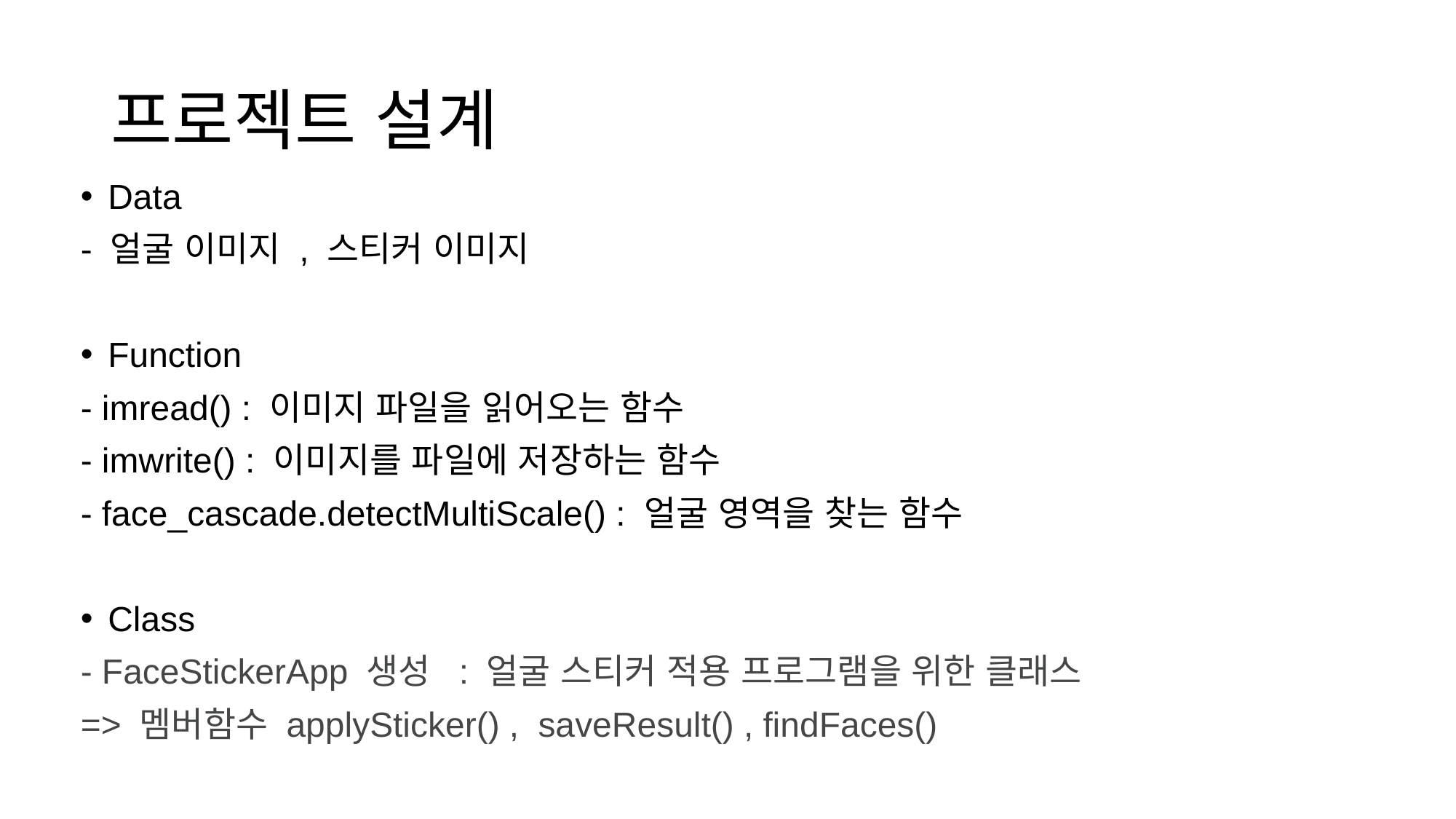

# 프로젝트 설계
Data
- 얼굴 이미지 , 스티커 이미지

Function
- imread() : 이미지 파일을 읽어오는 함수
- imwrite() : 이미지를 파일에 저장하는 함수
- face_cascade.detectMultiScale() : 얼굴 영역을 찾는 함수

Class
- FaceStickerApp 생성  : 얼굴 스티커 적용 프로그램을 위한 클래스
=> 멤버함수 applySticker() ,  saveResult() , findFaces()